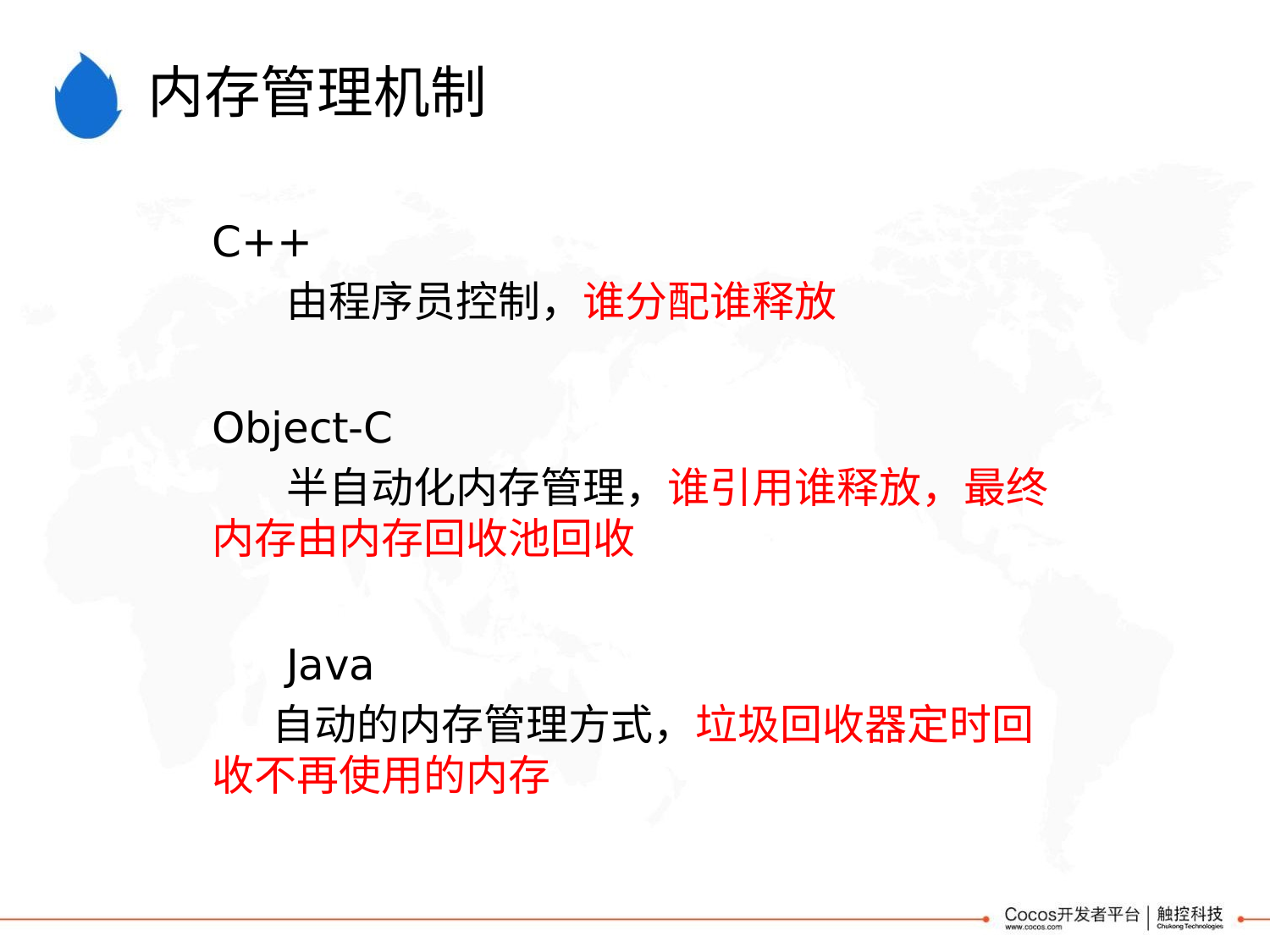

# 内存管理机制
C++
由程序员控制，谁分配谁释放

Object-C
半自动化内存管理，谁引用谁释放，最终 内存由内存回收池回收

Java
自动的内存管理方式，垃圾回收器定时回 收不再使用的内存